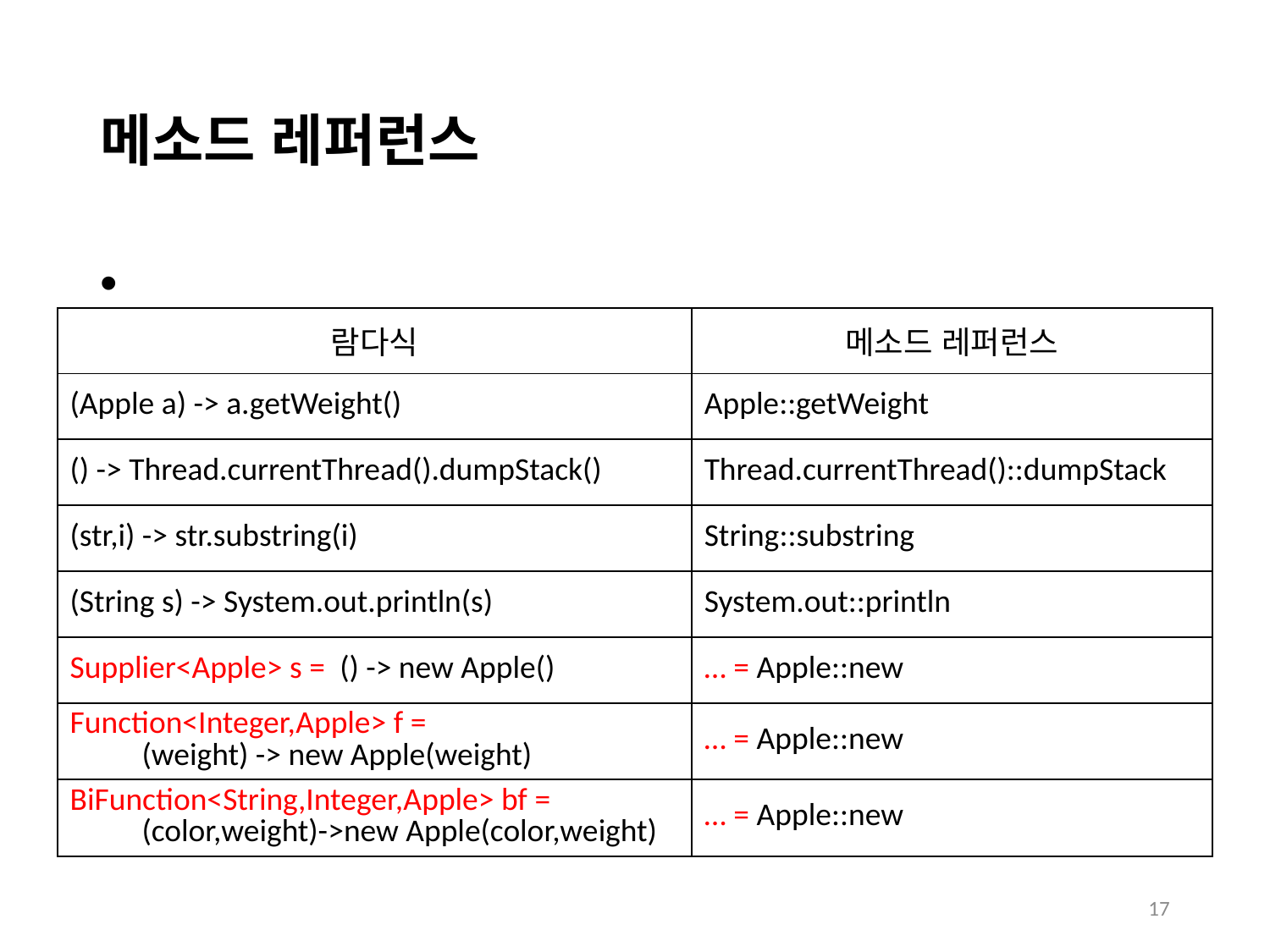

# 메소드 레퍼런스

| 람다식 | 메소드 레퍼런스 |
| --- | --- |
| (Apple a) -> a.getWeight() | Apple::getWeight |
| () -> Thread.currentThread().dumpStack() | Thread.currentThread()::dumpStack |
| (str,i) -> str.substring(i) | String::substring |
| (String s) -> System.out.println(s) | System.out::println |
| Supplier<Apple> s = () -> new Apple() | … = Apple::new |
| Function<Integer,Apple> f = (weight) -> new Apple(weight) | … = Apple::new |
| BiFunction<String,Integer,Apple> bf = (color,weight)->new Apple(color,weight) | … = Apple::new |
17